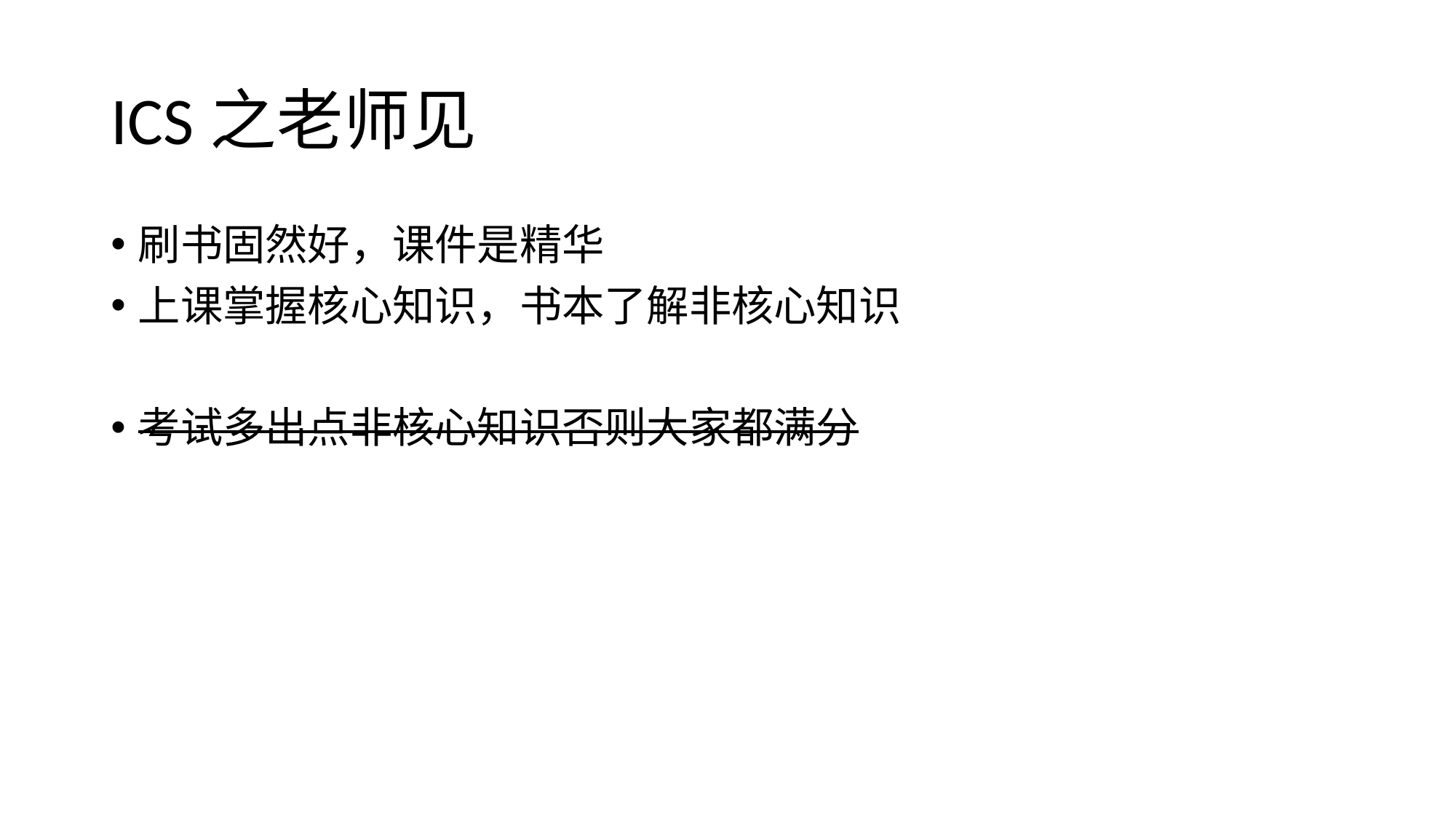

# ICS之老师见
刷书固然好，课件是精华
上课掌握核心知识，书本了解非核心知识

考试多出点非核心知识否则大家都满分